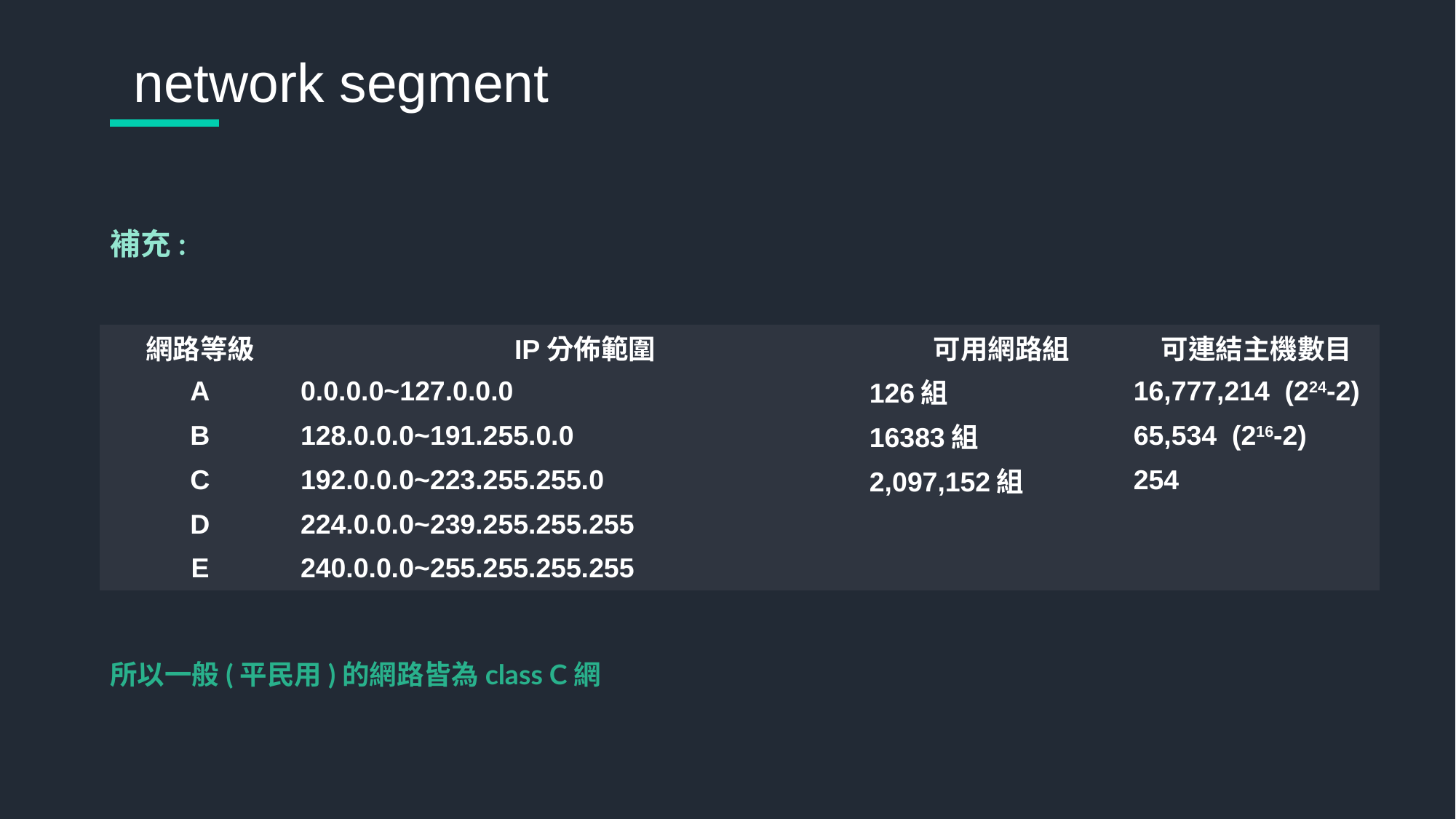

network segment
補充:
| 網路等級 | IP分佈範圍 | 可用網路組 | 可連結主機數目 |
| --- | --- | --- | --- |
| A | 0.0.0.0~127.0.0.0 | 126組 | 16,777,214  (224-2) |
| B | 128.0.0.0~191.255.0.0 | 16383組 | 65,534  (216-2) |
| C | 192.0.0.0~223.255.255.0 | 2,097,152組 | 254 |
| D | 224.0.0.0~239.255.255.255 |  |  |
| E | 240.0.0.0~255.255.255.255 |  |  |
所以一般(平民用)的網路皆為class C網